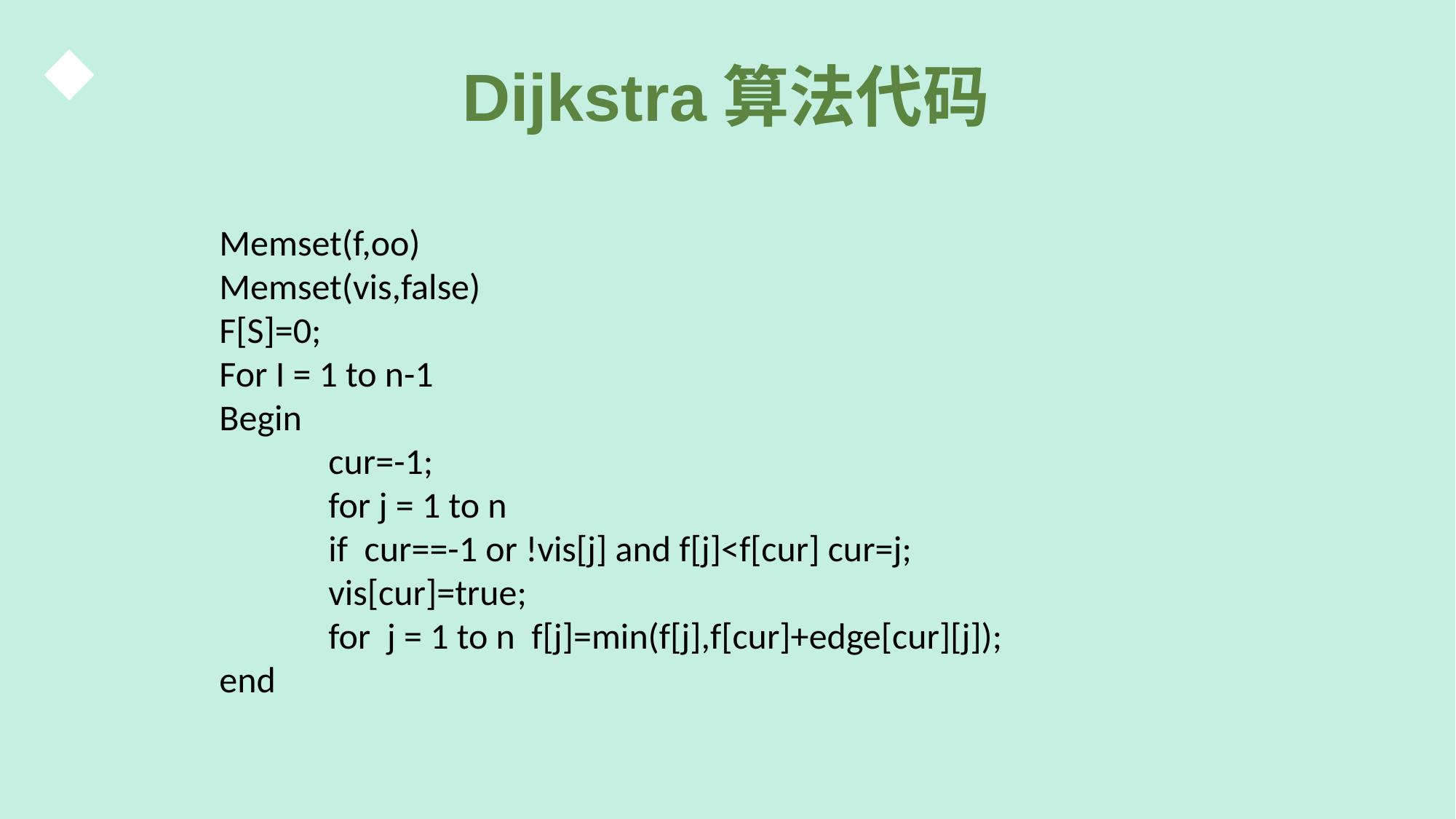

Dijkstra算法代码
Memset(f,oo)
Memset(vis,false)
F[S]=0;
For I = 1 to n-1
Begin
	cur=-1;
	for j = 1 to n
	if  cur==-1 or !vis[j] and f[j]<f[cur] cur=j;
	vis[cur]=true;
	for  j = 1 to n  f[j]=min(f[j],f[cur]+edge[cur][j]);
end